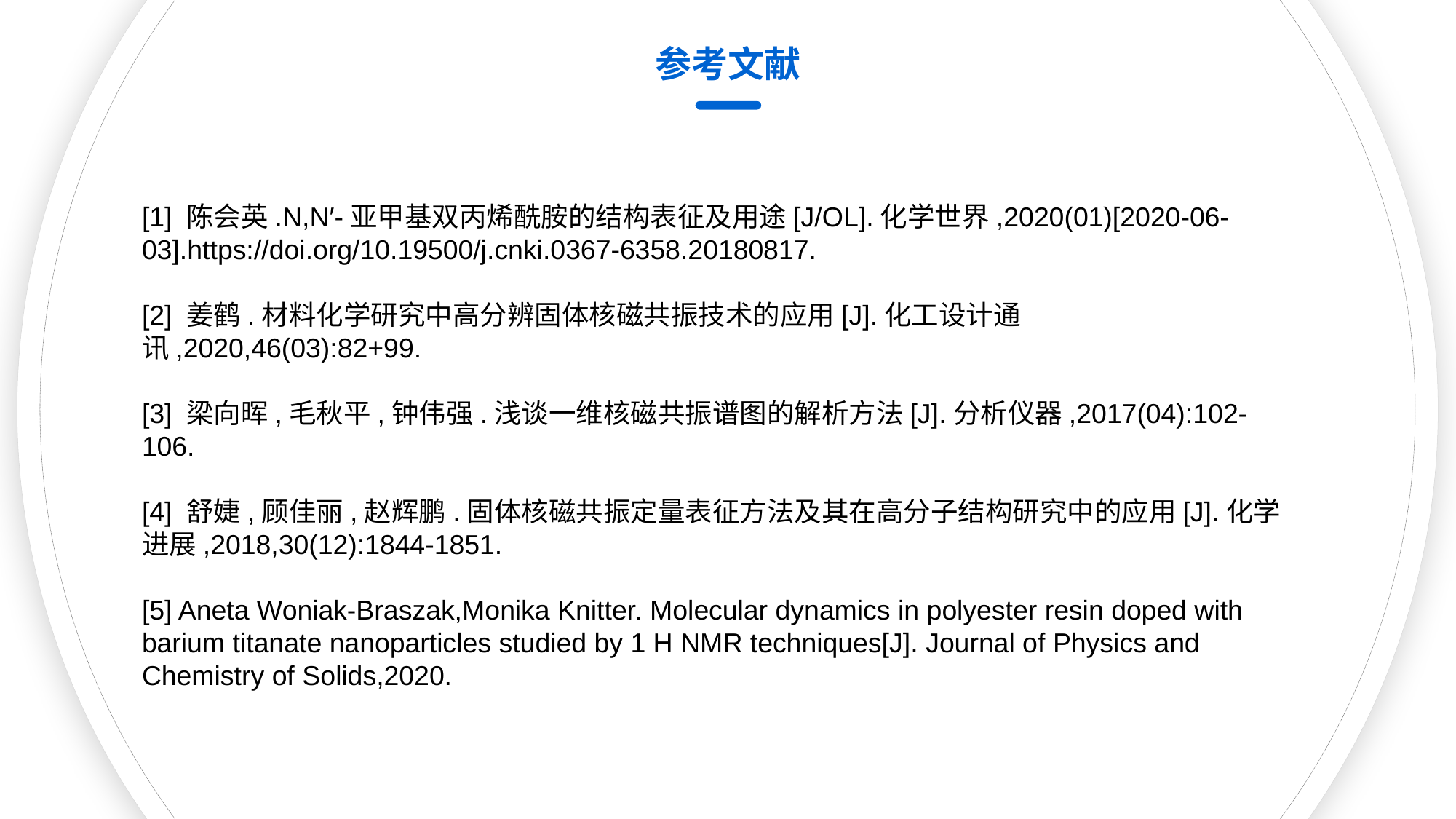

参考文献

[1] 陈会英.N,N′-亚甲基双丙烯酰胺的结构表征及用途[J/OL].化学世界,2020(01)[2020-06-03].https://doi.org/10.19500/j.cnki.0367-6358.20180817.

[2] 姜鹤.材料化学研究中高分辨固体核磁共振技术的应用[J].化工设计通讯,2020,46(03):82+99.

[3] 梁向晖,毛秋平,钟伟强.浅谈一维核磁共振谱图的解析方法[J].分析仪器,2017(04):102-106.

[4] 舒婕,顾佳丽,赵辉鹏.固体核磁共振定量表征方法及其在高分子结构研究中的应用[J].化学进展,2018,30(12):1844-1851.

[5] Aneta Woniak-Braszak,Monika Knitter. Molecular dynamics in polyester resin doped with barium titanate nanoparticles studied by 1 H NMR techniques[J]. Journal of Physics and Chemistry of Solids,2020.